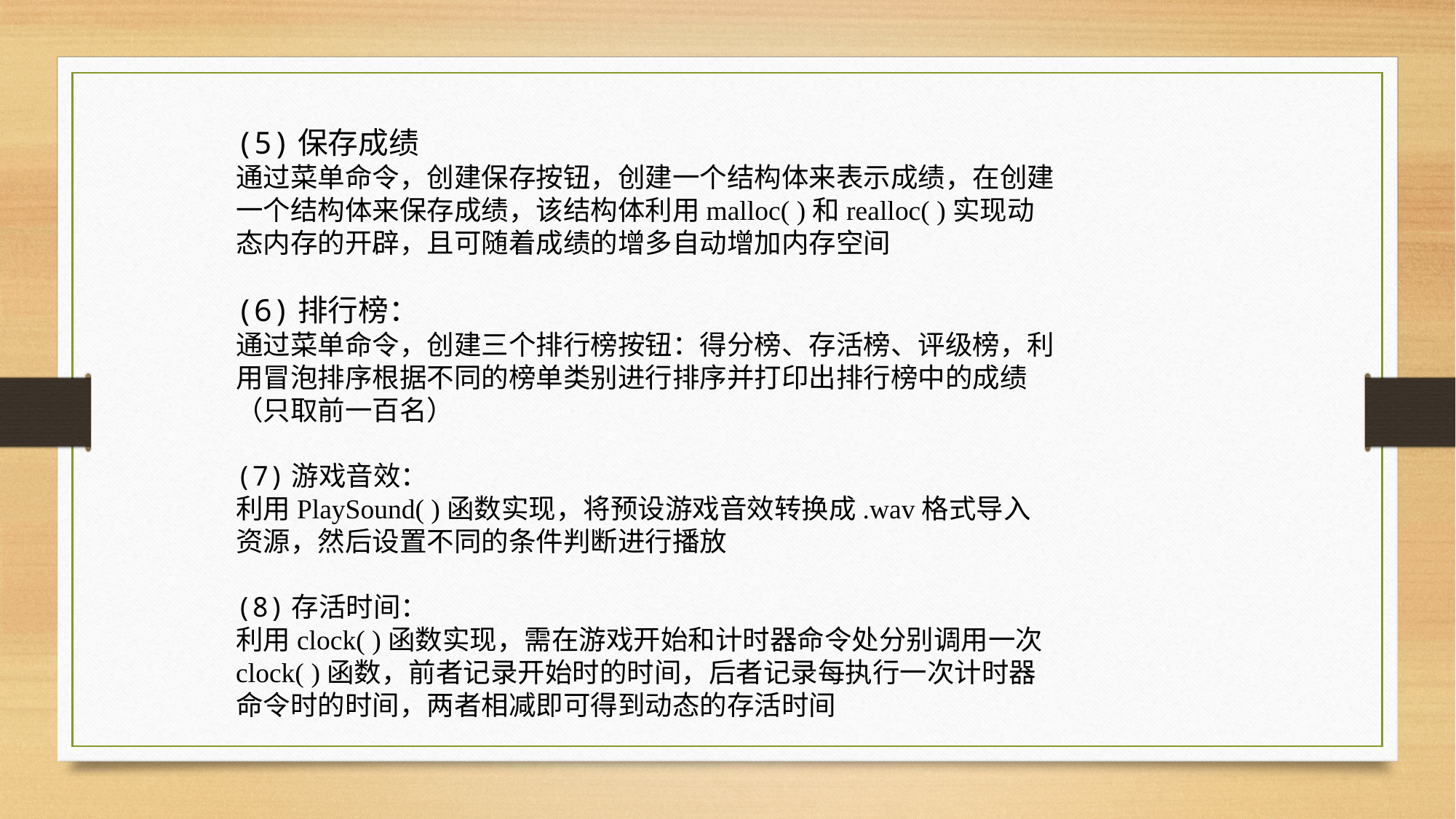

(5)保存成绩
通过菜单命令，创建保存按钮，创建一个结构体来表示成绩，在创建一个结构体来保存成绩，该结构体利用malloc( )和realloc( )实现动态内存的开辟，且可随着成绩的增多自动增加内存空间

(6)排行榜：
通过菜单命令，创建三个排行榜按钮：得分榜、存活榜、评级榜，利用冒泡排序根据不同的榜单类别进行排序并打印出排行榜中的成绩（只取前一百名）

(7)游戏音效：
利用PlaySound( )函数实现，将预设游戏音效转换成.wav格式导入资源，然后设置不同的条件判断进行播放

(8)存活时间：
利用clock( )函数实现，需在游戏开始和计时器命令处分别调用一次clock( )函数，前者记录开始时的时间，后者记录每执行一次计时器命令时的时间，两者相减即可得到动态的存活时间